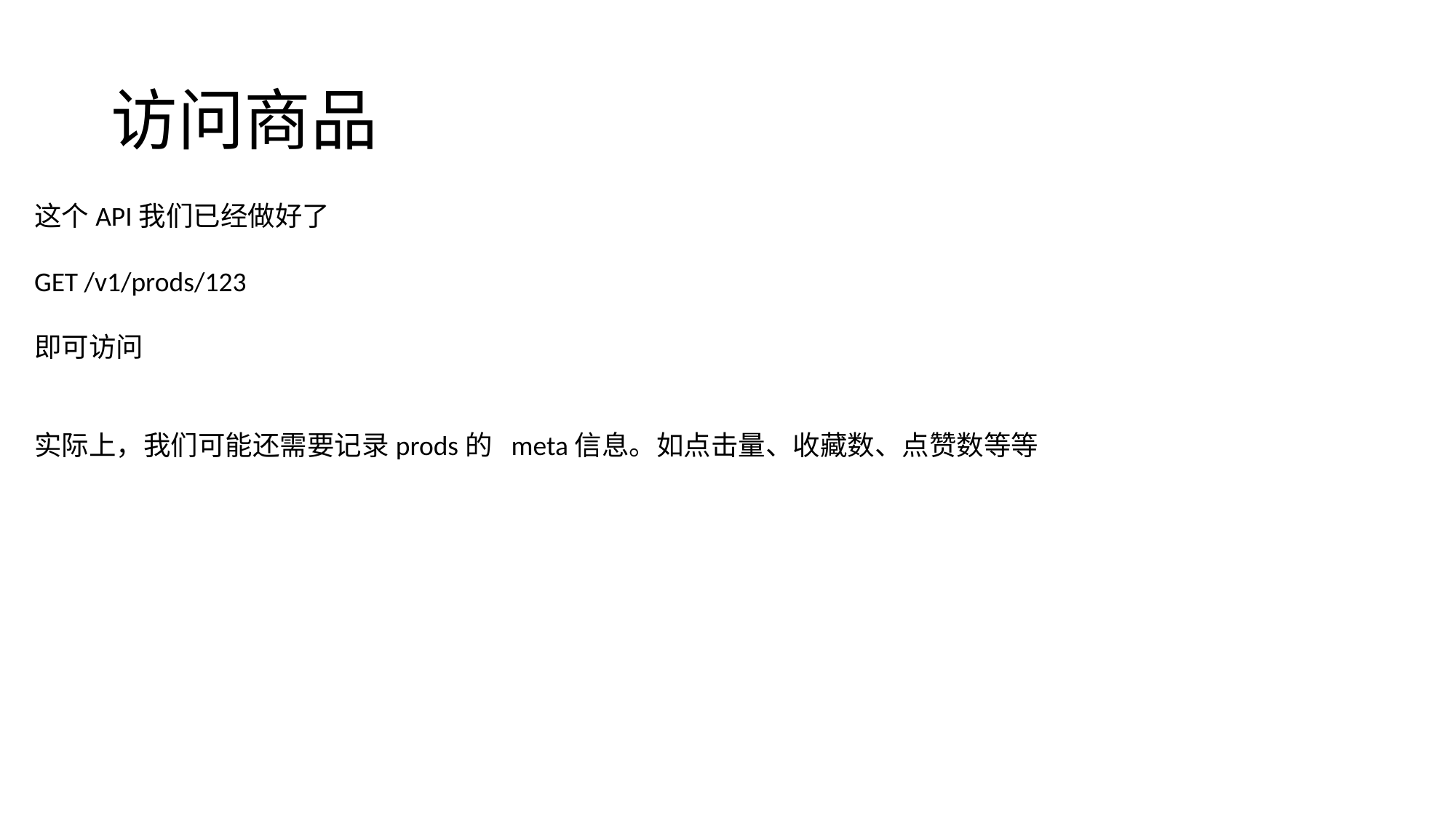

# 访问商品
这个API我们已经做好了

GET /v1/prods/123

即可访问

实际上，我们可能还需要记录prods的  meta信息。如点击量、收藏数、点赞数等等